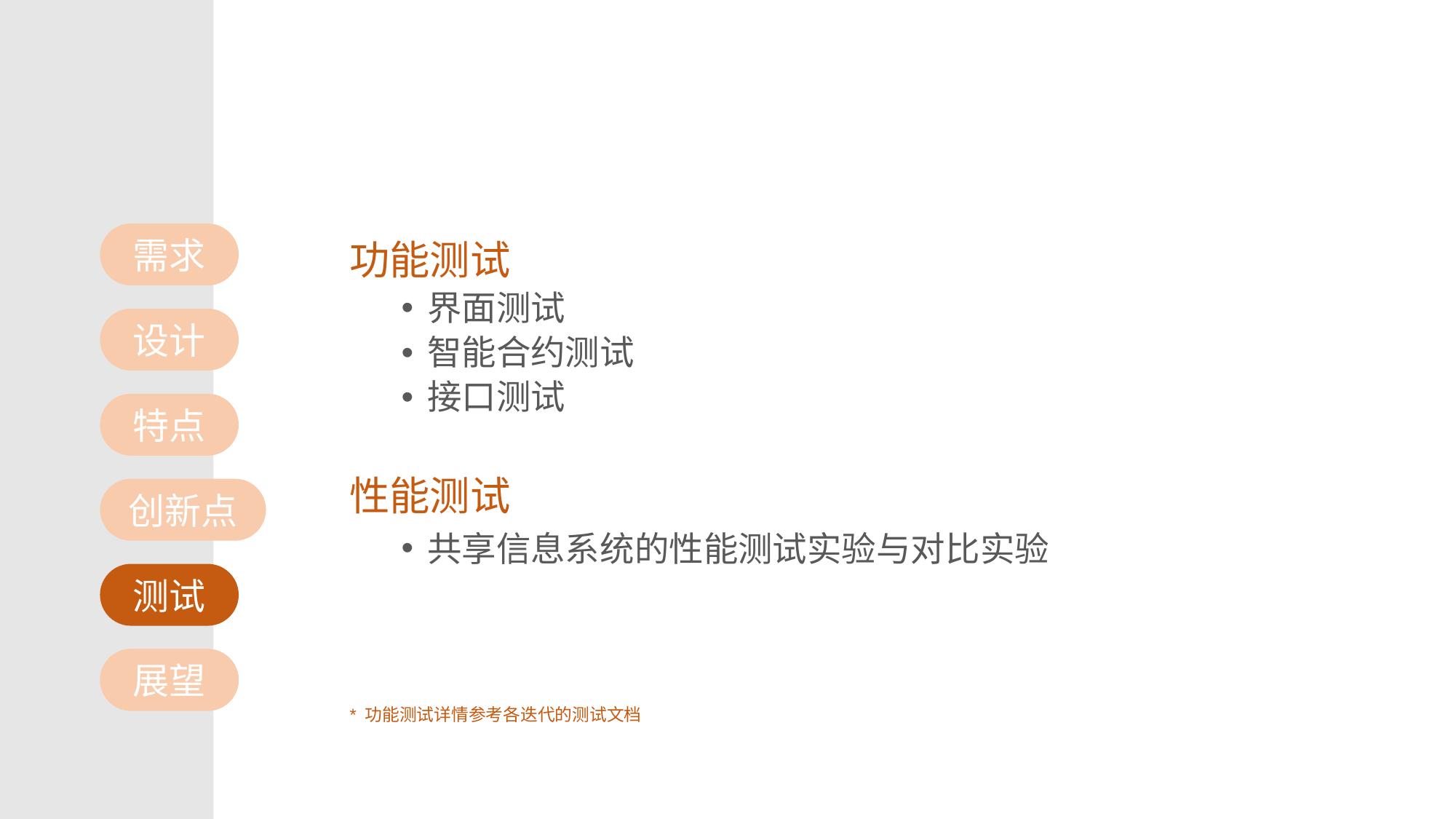

需求
功能测试
界面测试
智能合约测试
接口测试

性能测试
共享信息系统的性能测试实验与对比实验

* 功能测试详情参考各迭代的测试文档

设计
特点
创新点
测试
总结
展望